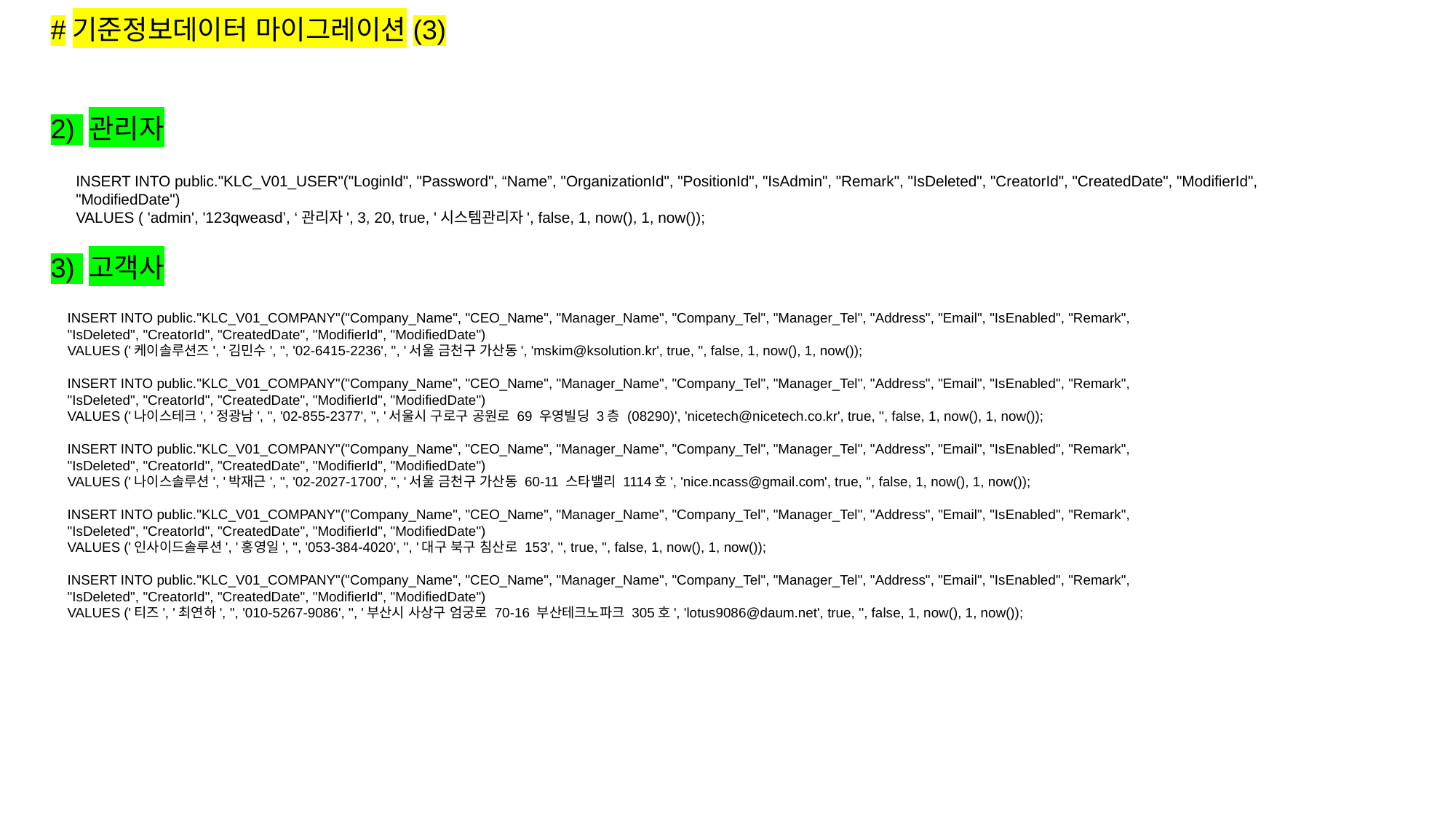

#기준정보데이터 마이그레이션(3)
2) 관리자
INSERT INTO public."KLC_V01_USER"("LoginId", "Password", “Name”, "OrganizationId", "PositionId", "IsAdmin", "Remark", "IsDeleted", "CreatorId", "CreatedDate", "ModifierId", "ModifiedDate")
VALUES ( 'admin', '123qweasd’, ‘관리자', 3, 20, true, '시스템관리자', false, 1, now(), 1, now());

3) 고객사
INSERT INTO public."KLC_V01_COMPANY"("Company_Name", "CEO_Name", "Manager_Name", "Company_Tel", "Manager_Tel", "Address", "Email", "IsEnabled", "Remark", "IsDeleted", "CreatorId", "CreatedDate", "ModifierId", "ModifiedDate")
VALUES ('케이솔루션즈', '김민수', '', '02-6415-2236', '', '서울 금천구 가산동', 'mskim@ksolution.kr', true, '', false, 1, now(), 1, now());

INSERT INTO public."KLC_V01_COMPANY"("Company_Name", "CEO_Name", "Manager_Name", "Company_Tel", "Manager_Tel", "Address", "Email", "IsEnabled", "Remark", "IsDeleted", "CreatorId", "CreatedDate", "ModifierId", "ModifiedDate")
VALUES ('나이스테크', '정광남', '', '02-855-2377', '', '서울시 구로구 공원로 69 우영빌딩 3층 (08290)', 'nicetech@nicetech.co.kr', true, '', false, 1, now(), 1, now());

INSERT INTO public."KLC_V01_COMPANY"("Company_Name", "CEO_Name", "Manager_Name", "Company_Tel", "Manager_Tel", "Address", "Email", "IsEnabled", "Remark", "IsDeleted", "CreatorId", "CreatedDate", "ModifierId", "ModifiedDate")
VALUES ('나이스솔루션', '박재근', '', '02-2027-1700', '', '서울 금천구 가산동 60-11 스타밸리 1114호', 'nice.ncass@gmail.com', true, '', false, 1, now(), 1, now());

INSERT INTO public."KLC_V01_COMPANY"("Company_Name", "CEO_Name", "Manager_Name", "Company_Tel", "Manager_Tel", "Address", "Email", "IsEnabled", "Remark", "IsDeleted", "CreatorId", "CreatedDate", "ModifierId", "ModifiedDate")
VALUES ('인사이드솔루션', '홍영일', '', '053-384-4020', '', '대구 북구 침산로 153', '', true, '', false, 1, now(), 1, now());

INSERT INTO public."KLC_V01_COMPANY"("Company_Name", "CEO_Name", "Manager_Name", "Company_Tel", "Manager_Tel", "Address", "Email", "IsEnabled", "Remark", "IsDeleted", "CreatorId", "CreatedDate", "ModifierId", "ModifiedDate")
VALUES ('티즈', '최연하', '', '010-5267-9086', '', '부산시 사상구 엄궁로 70-16 부산테크노파크 305호', 'lotus9086@daum.net', true, '', false, 1, now(), 1, now());